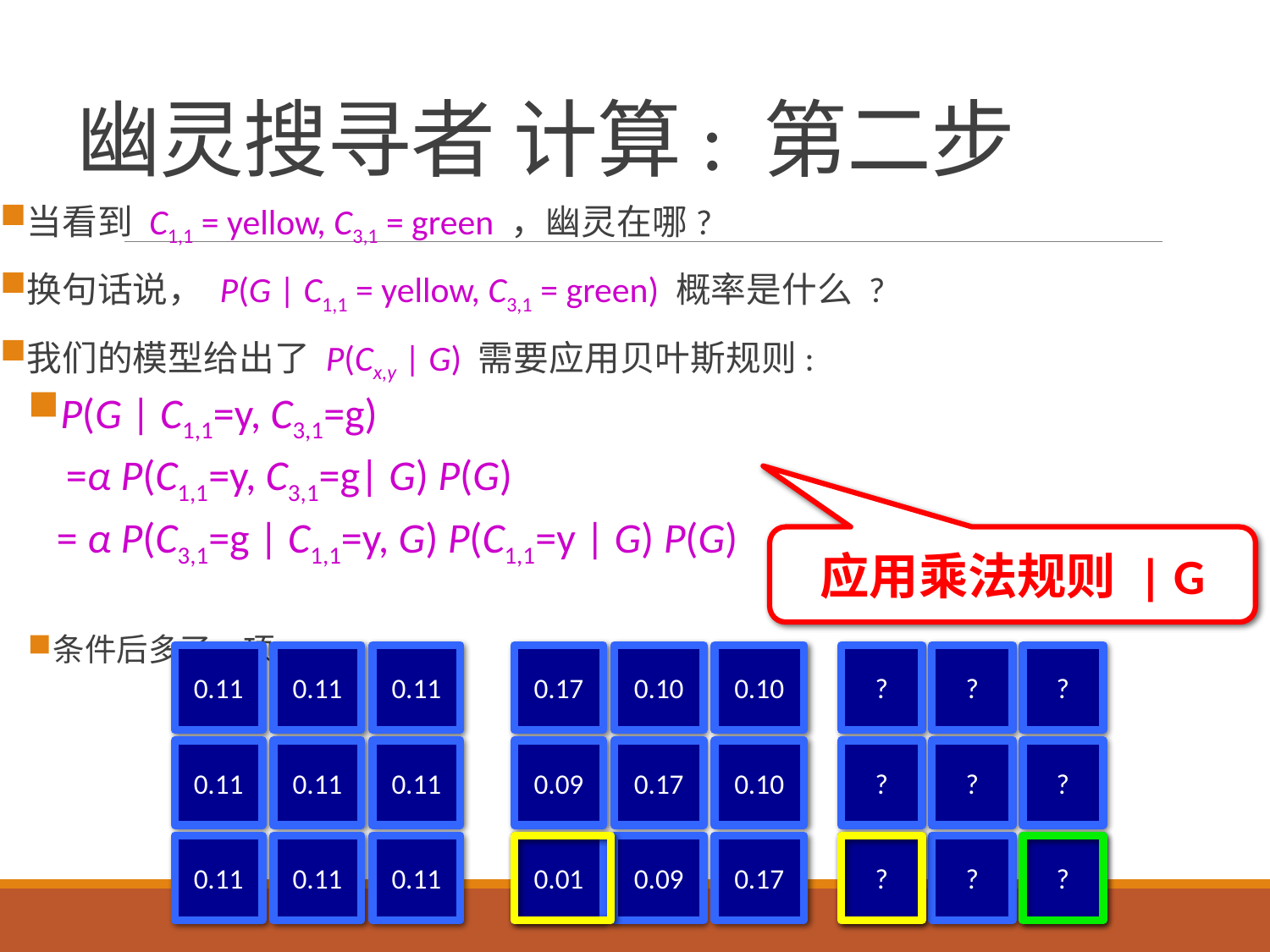

# 幽灵搜寻者 计算: 第二步
当看到 C1,1 = yellow, C3,1 = green ，幽灵在哪?
换句话说， P(G | C1,1 = yellow, C3,1 = green) 概率是什么 ?
我们的模型给出了 P(Cx,y | G) 需要应用贝叶斯规则:
P(G | C1,1=y, C3,1=g)
    =α P(C1,1=y, C3,1=g| G) P(G)
   = α P(C3,1=g | C1,1=y, G) P(C1,1=y | G) P(G)

条件后多了一项

应用乘法规则 | G
0.11
0.11
0.11
0.11
0.11
0.11
0.11
0.11
0.11
0.17
0.10
0.10
0.09
0.17
0.10
0.01
0.09
0.17
?
?
?
?
?
?
?
?
?